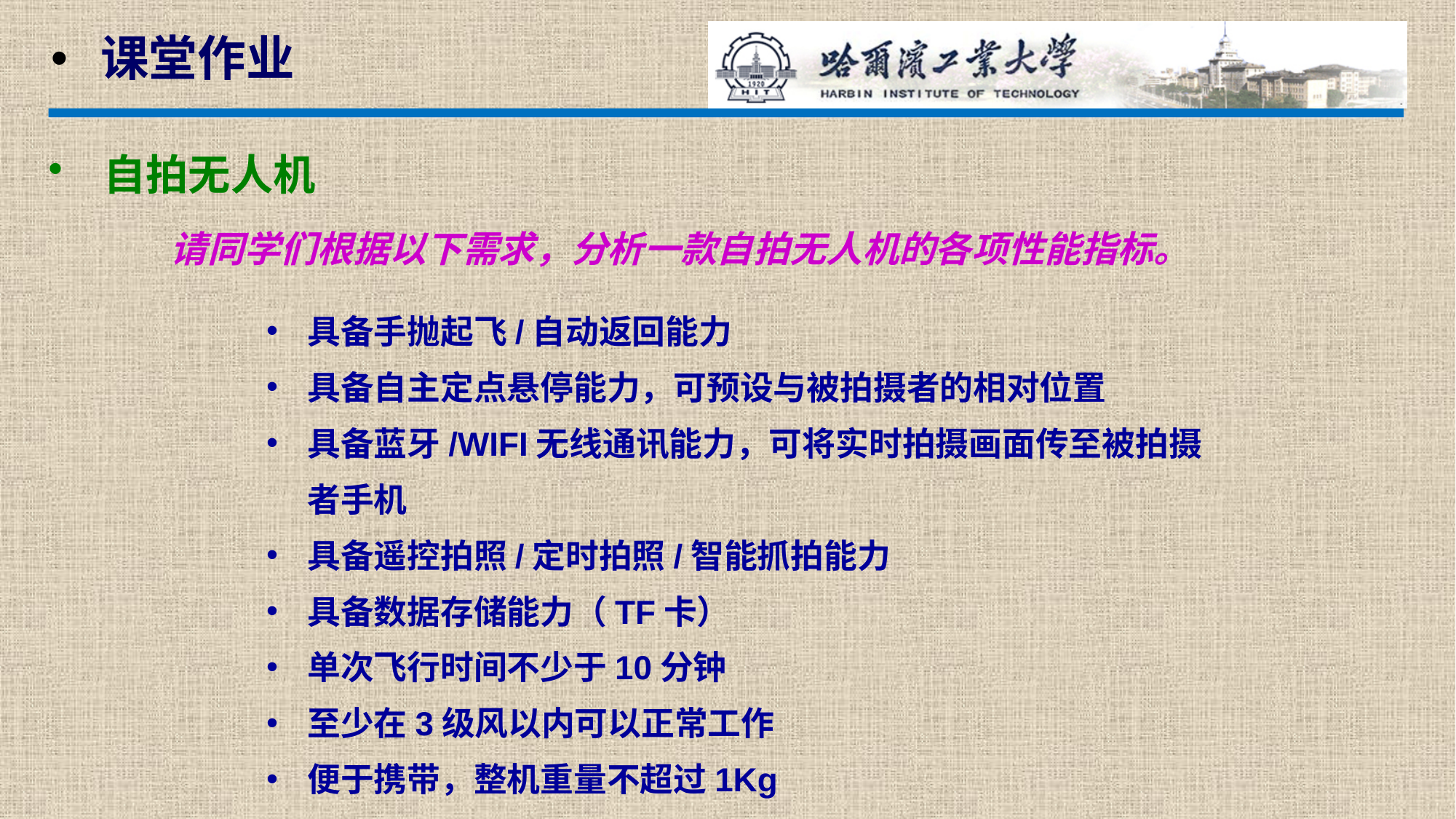

课堂作业
  自拍无人机
请同学们根据以下需求，分析一款自拍无人机的各项性能指标。
具备手抛起飞/自动返回能力
具备自主定点悬停能力，可预设与被拍摄者的相对位置
具备蓝牙/WIFI无线通讯能力，可将实时拍摄画面传至被拍摄者手机
具备遥控拍照/定时拍照/智能抓拍能力
具备数据存储能力（TF卡）
单次飞行时间不少于10分钟
至少在3级风以内可以正常工作
便于携带，整机重量不超过1Kg